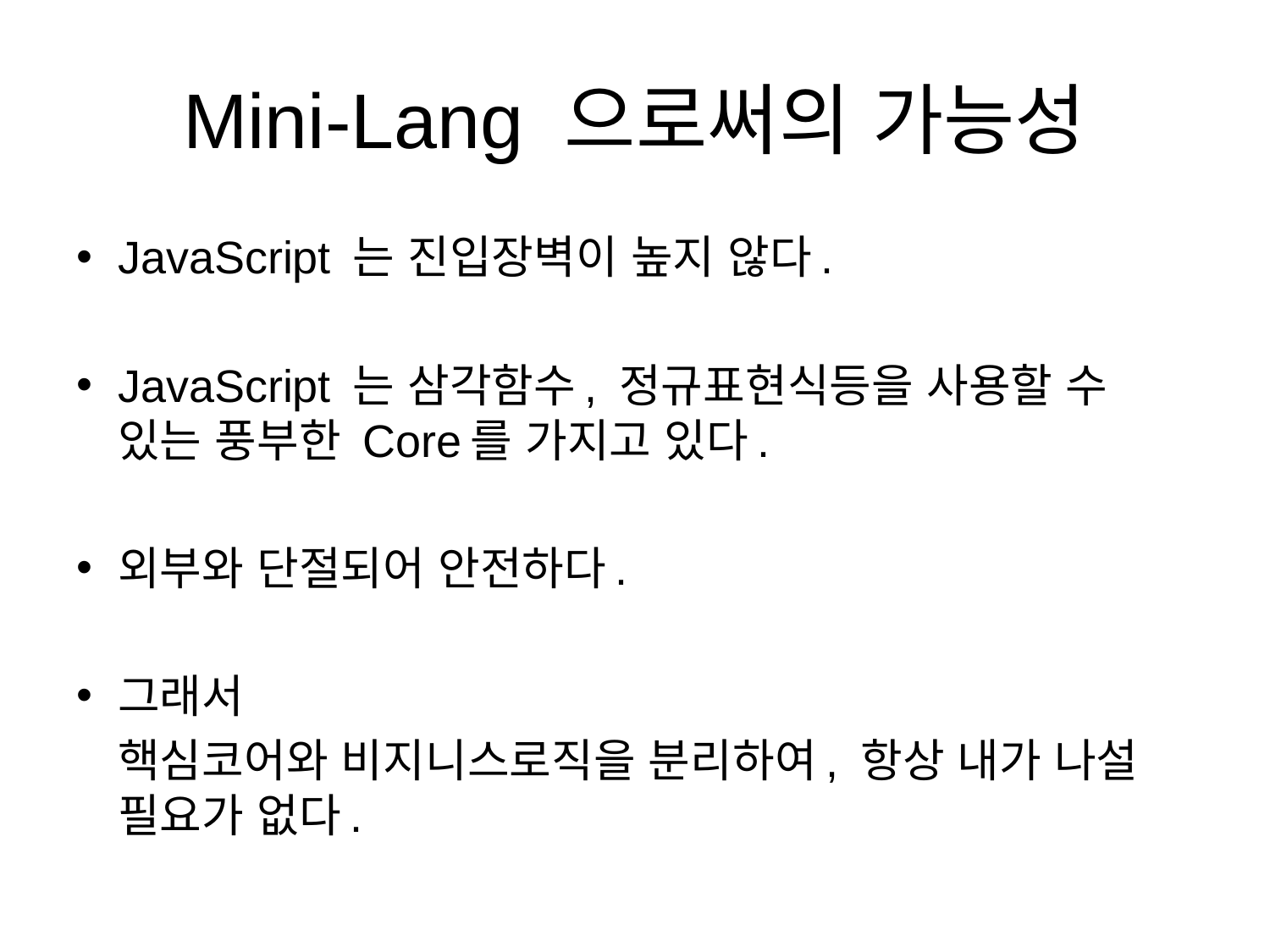

# Mini-Lang 으로써의 가능성
JavaScript 는 진입장벽이 높지 않다.

JavaScript 는 삼각함수, 정규표현식등을 사용할 수 있는 풍부한 Core를 가지고 있다.

외부와 단절되어 안전하다.

그래서
	핵심코어와 비지니스로직을 분리하여, 항상 내가 나설 필요가 없다.